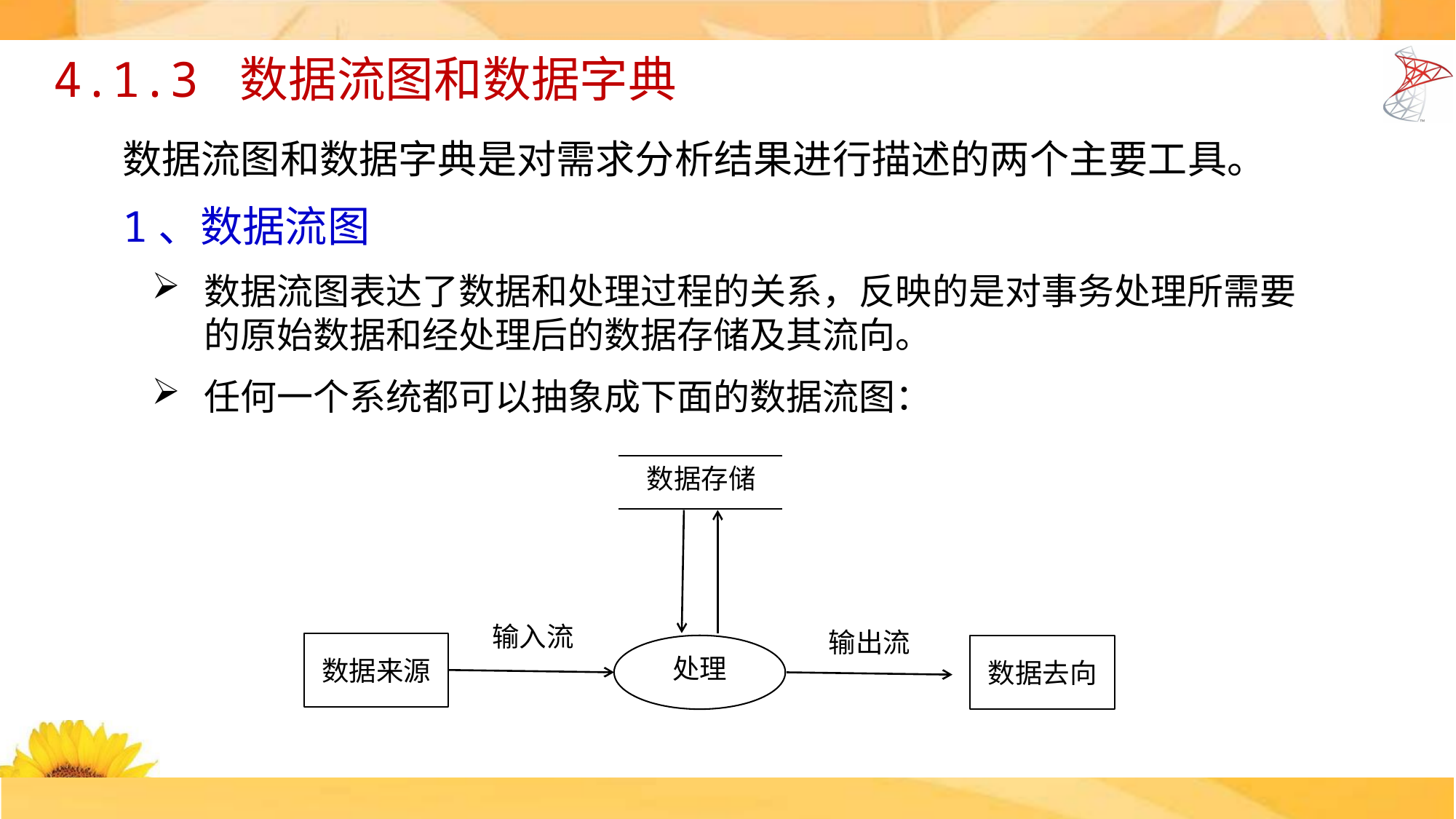

4.1.3 数据流图和数据字典
数据流图和数据字典是对需求分析结果进行描述的两个主要工具。
1、数据流图
数据流图表达了数据和处理过程的关系，反映的是对事务处理所需要的原始数据和经处理后的数据存储及其流向。
任何一个系统都可以抽象成下面的数据流图：
数据存储
数据来源
处理
数据去向
输入流
输出流